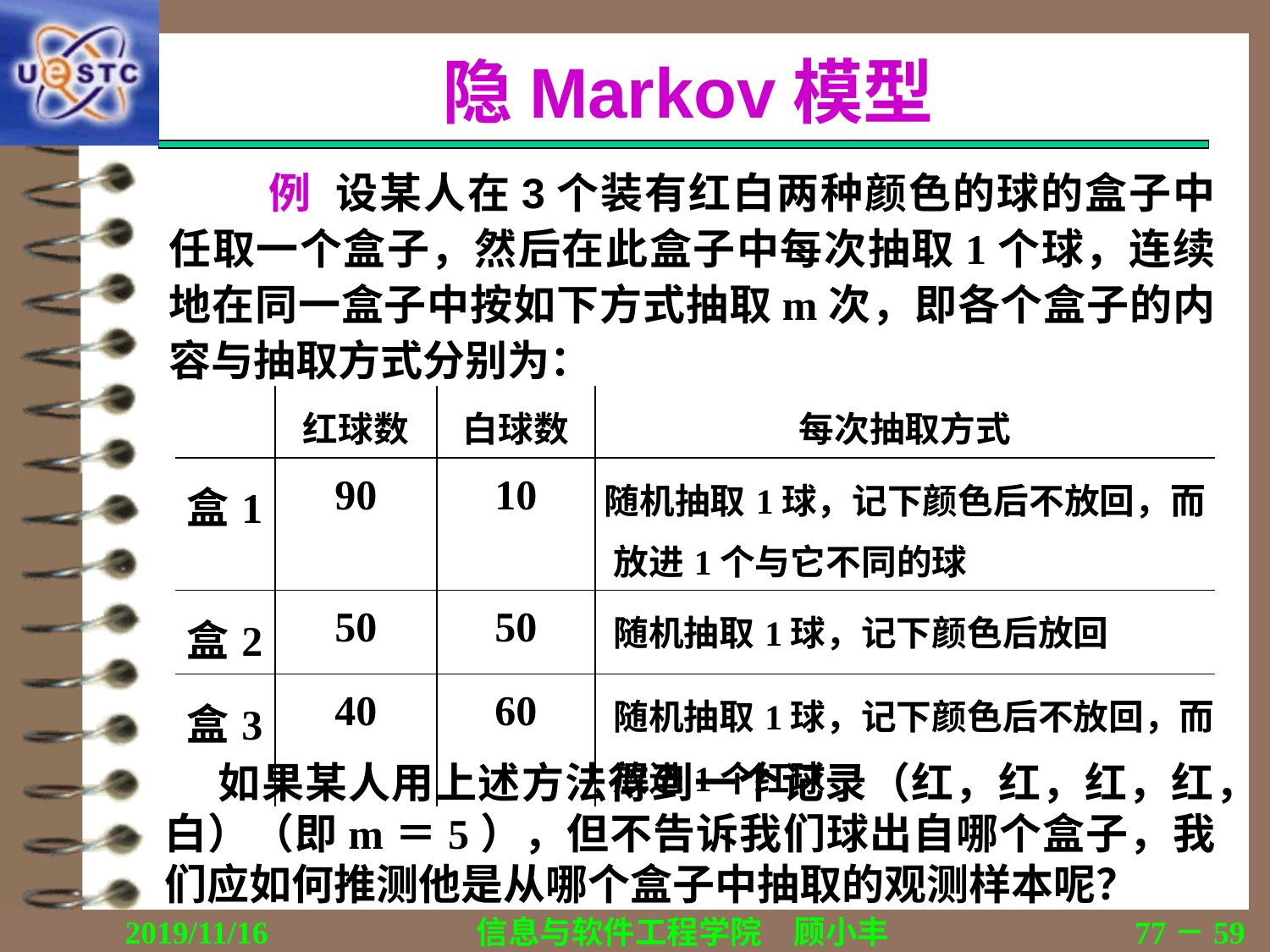

# 隐Markov模型
例  设某人在3个装有红白两种颜色的球的盒子中任取一个盒子，然后在此盒子中每次抽取1个球，连续地在同一盒子中按如下方式抽取m次，即各个盒子的内容与抽取方式分别为：
|  | 红球数 | 白球数 | 每次抽取方式 |
| --- | --- | --- | --- |
| 盒1 | 90 | 10 | 随机抽取1球，记下颜色后不放回，而 放进1个与它不同的球 |
| 盒2 | 50 | 50 | 随机抽取1球，记下颜色后放回 |
| 盒3 | 40 | 60 | 随机抽取1球，记下颜色后不放回，而 放进1个红球 |
    如果某人用上述方法得到一个记录（红，红，红，红，白）（即m＝5），但不告诉我们球出自哪个盒子，我们应如何推测他是从哪个盒子中抽取的观测样本呢？
2019/11/16
信息与软件工程学院　顾小丰
77－59